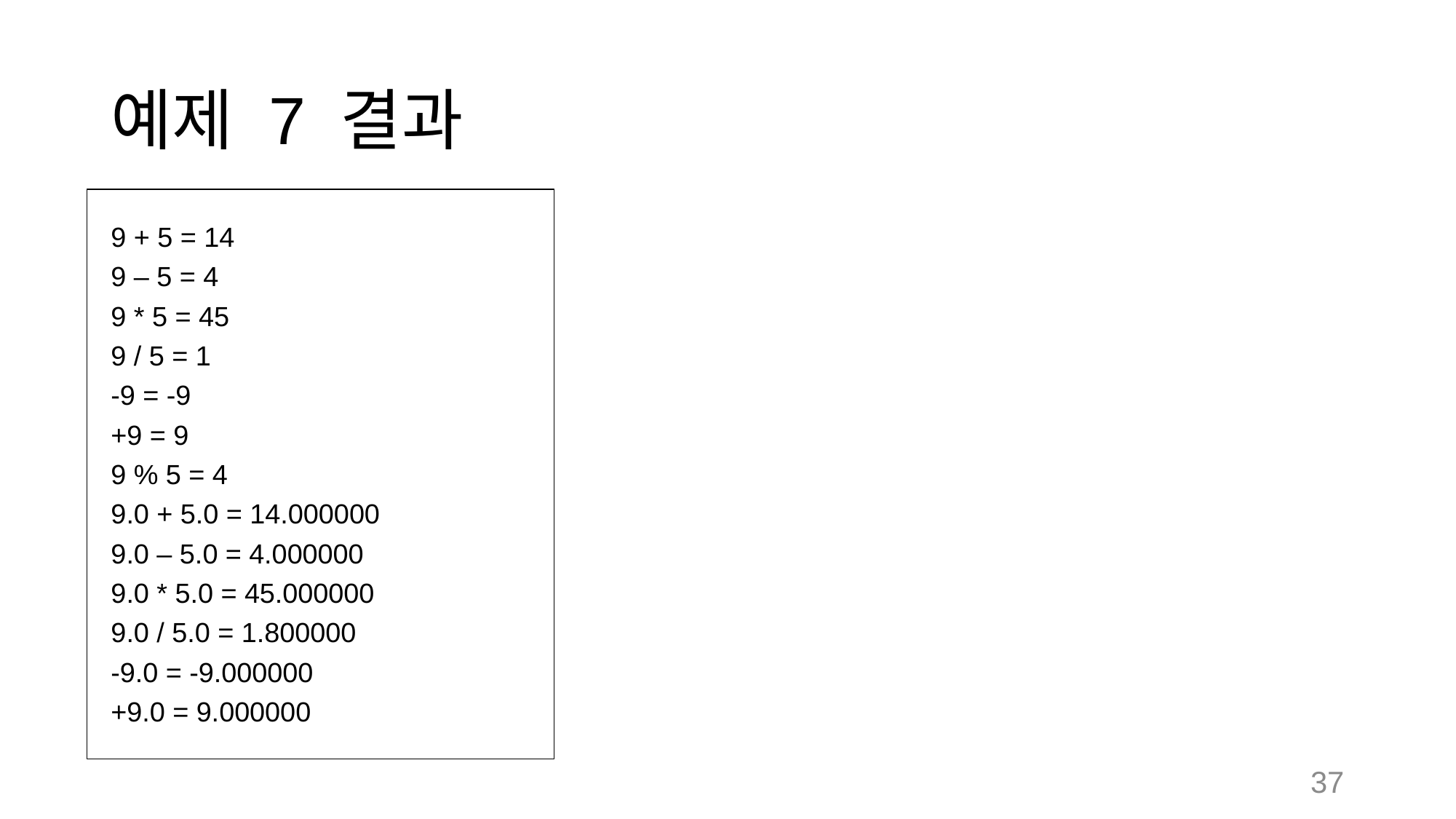

# 예제 7 결과

9 + 5 = 14
9 – 5 = 4
9 * 5 = 45
9 / 5 = 1
-9 = -9
+9 = 9
9 % 5 = 4
9.0 + 5.0 = 14.000000
9.0 – 5.0 = 4.000000
9.0 * 5.0 = 45.000000
9.0 / 5.0 = 1.800000
-9.0 = -9.000000
+9.0 = 9.000000
37